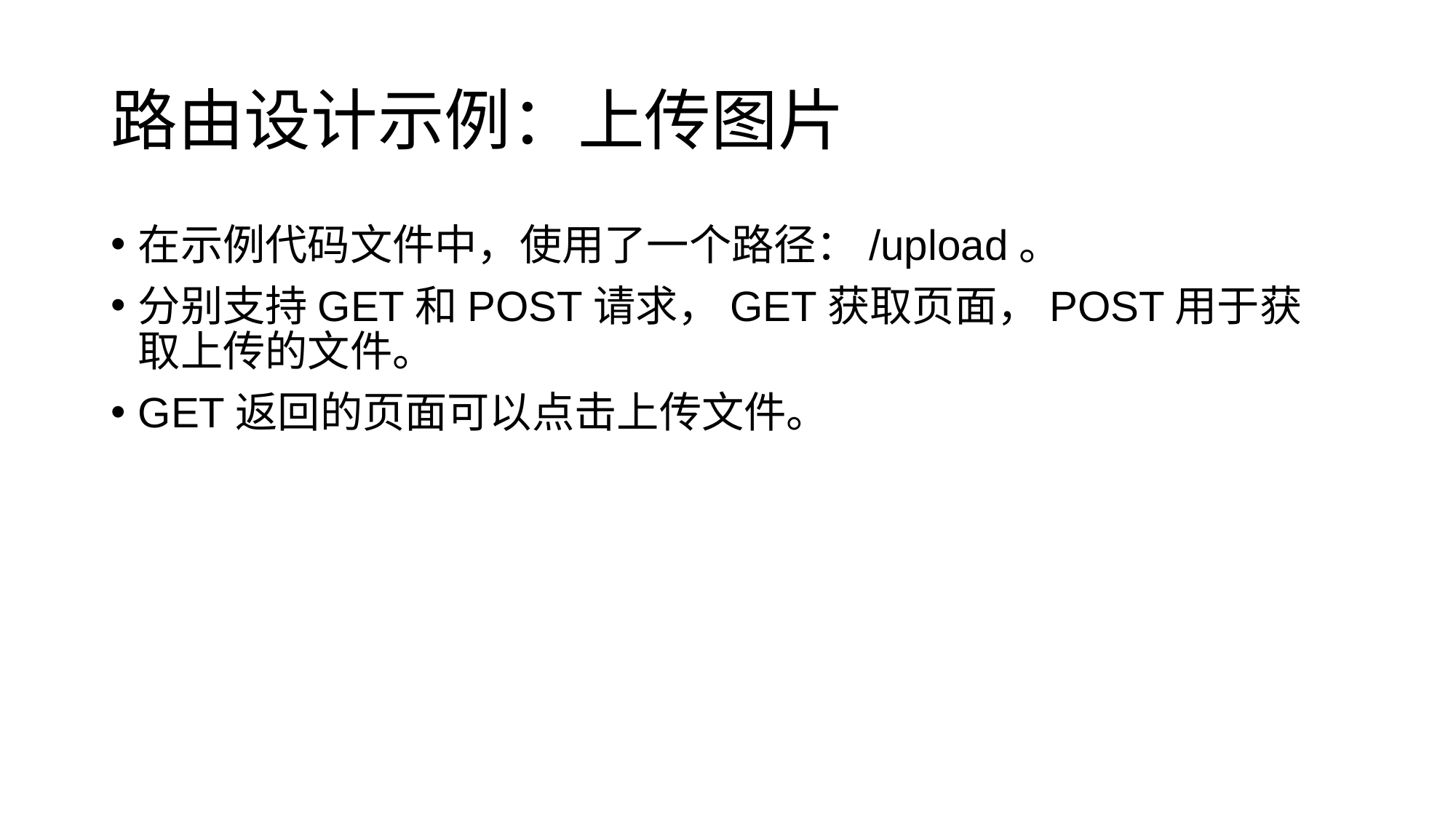

# 路由设计示例：上传图片
在示例代码文件中，使用了一个路径：/upload。
分别支持GET和POST请求，GET获取页面，POST用于获取上传的文件。
GET返回的页面可以点击上传文件。